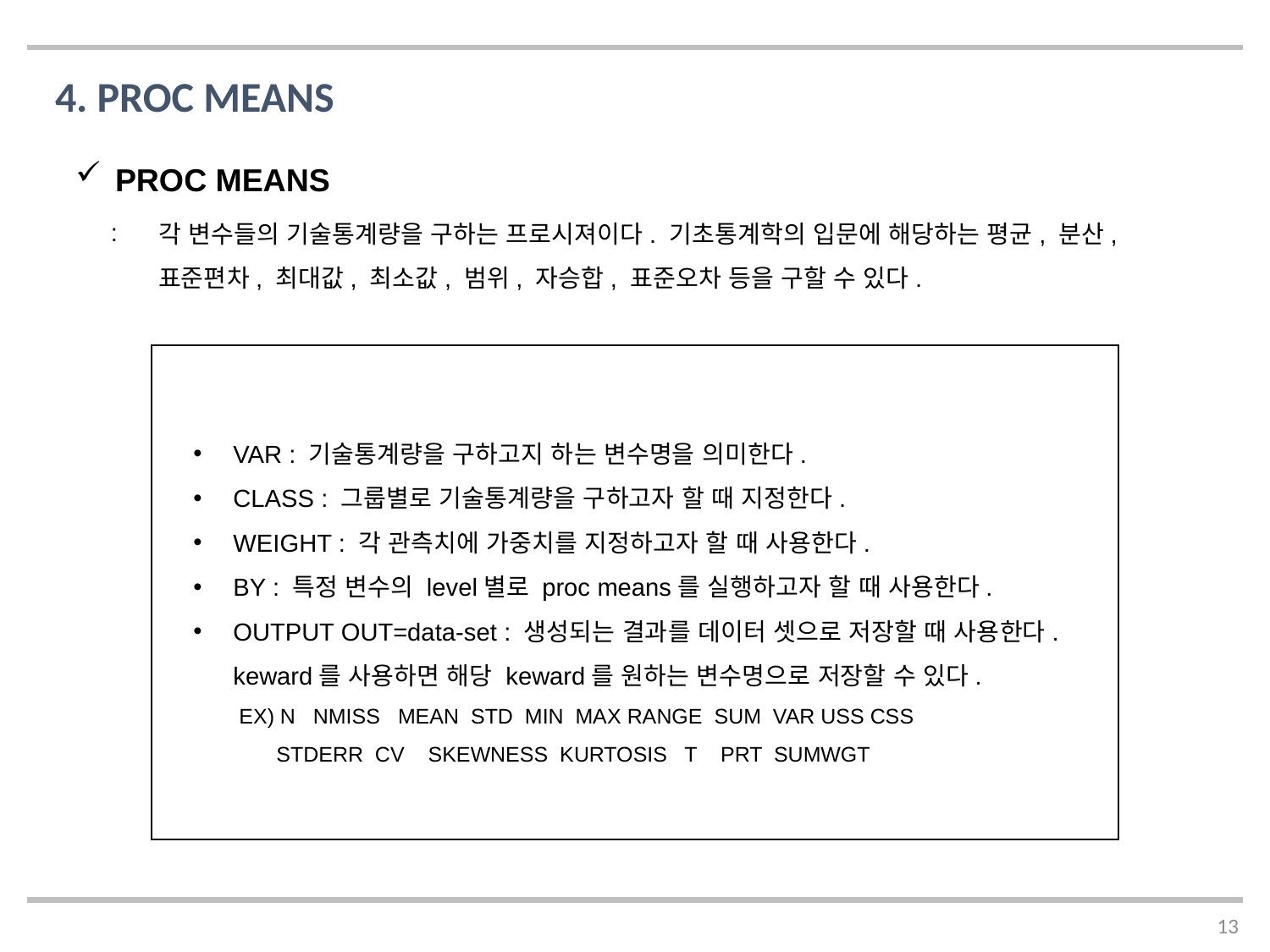

4. PROC MEANS
PROC MEANS
각 변수들의 기술통계량을 구하는 프로시져이다. 기초통계학의 입문에 해당하는 평균, 분산, 표준편차, 최대값, 최소값, 범위, 자승합, 표준오차 등을 구할 수 있다.

VAR : 기술통계량을 구하고지 하는 변수명을 의미한다.
CLASS : 그룹별로 기술통계량을 구하고자 할 때 지정한다.
WEIGHT : 각 관측치에 가중치를 지정하고자 할 때 사용한다.
BY : 특정 변수의 level별로 proc means를 실행하고자 할 때 사용한다.
OUTPUT OUT=data-set : 생성되는 결과를 데이터 셋으로 저장할 때 사용한다.
keward를 사용하면 해당 keward를 원하는 변수명으로 저장할 수 있다.
 EX) N   NMISS   MEAN  STD  MIN  MAX RANGE  SUM  VAR USS CSS
              STDERR  CV    SKEWNESS  KURTOSIS   T    PRT  SUMWGT